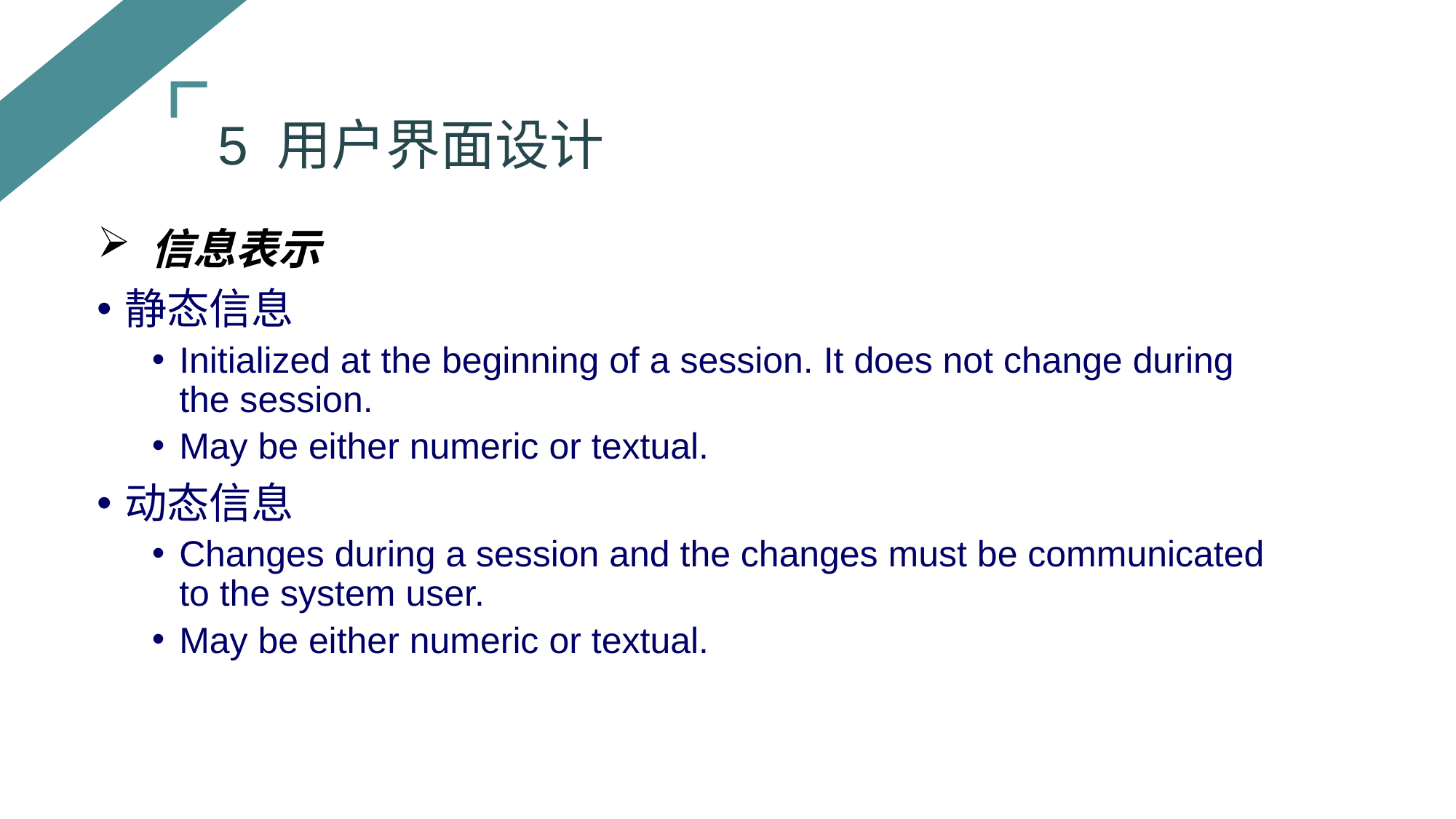

5 用户界面设计
 信息表示
静态信息
Initialized at the beginning of a session. It does not change during the session.
May be either numeric or textual.
动态信息
Changes during a session and the changes must be communicated to the system user.
May be either numeric or textual.